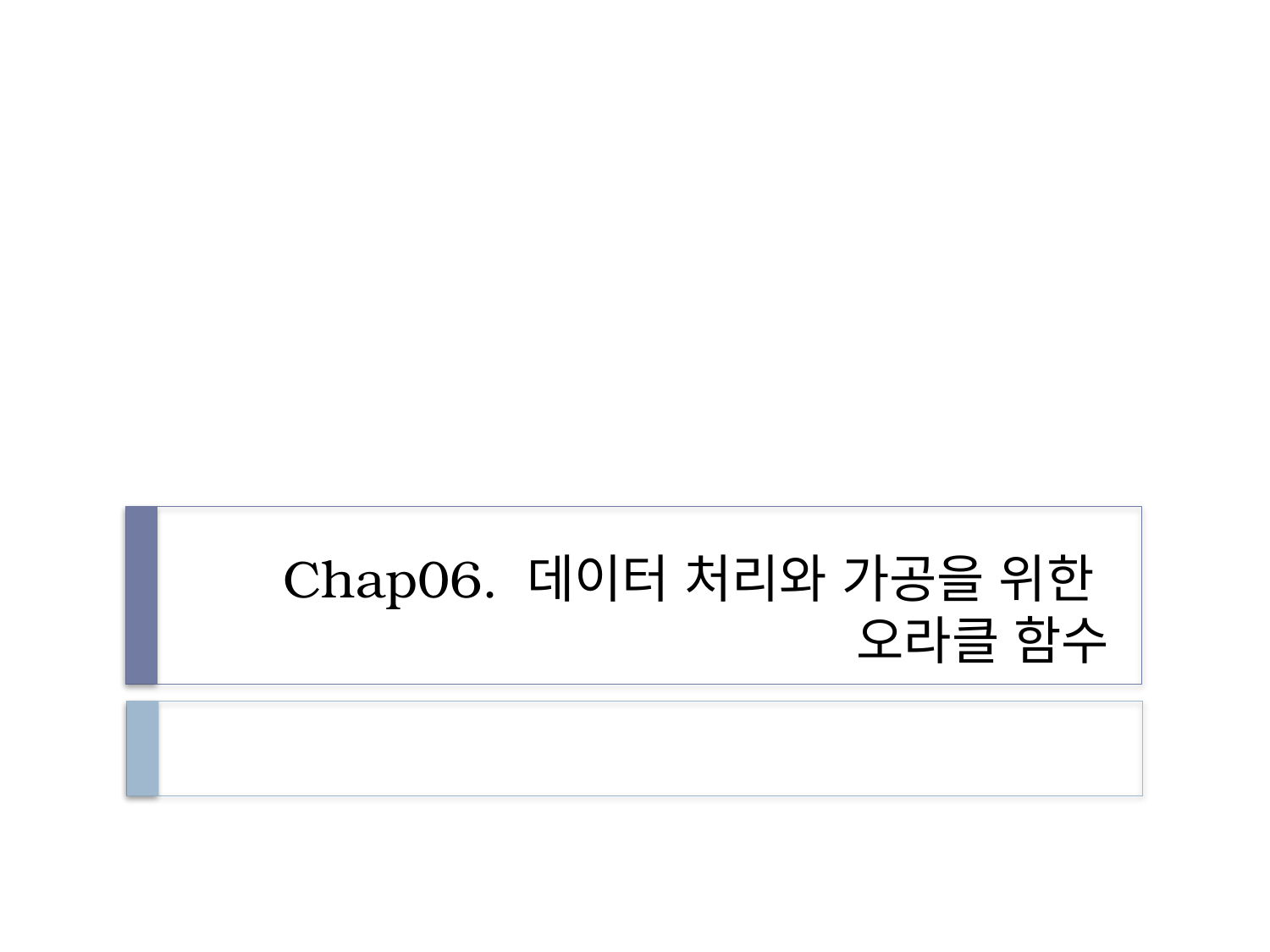

# Chap06. 데이터 처리와 가공을 위한 오라클 함수